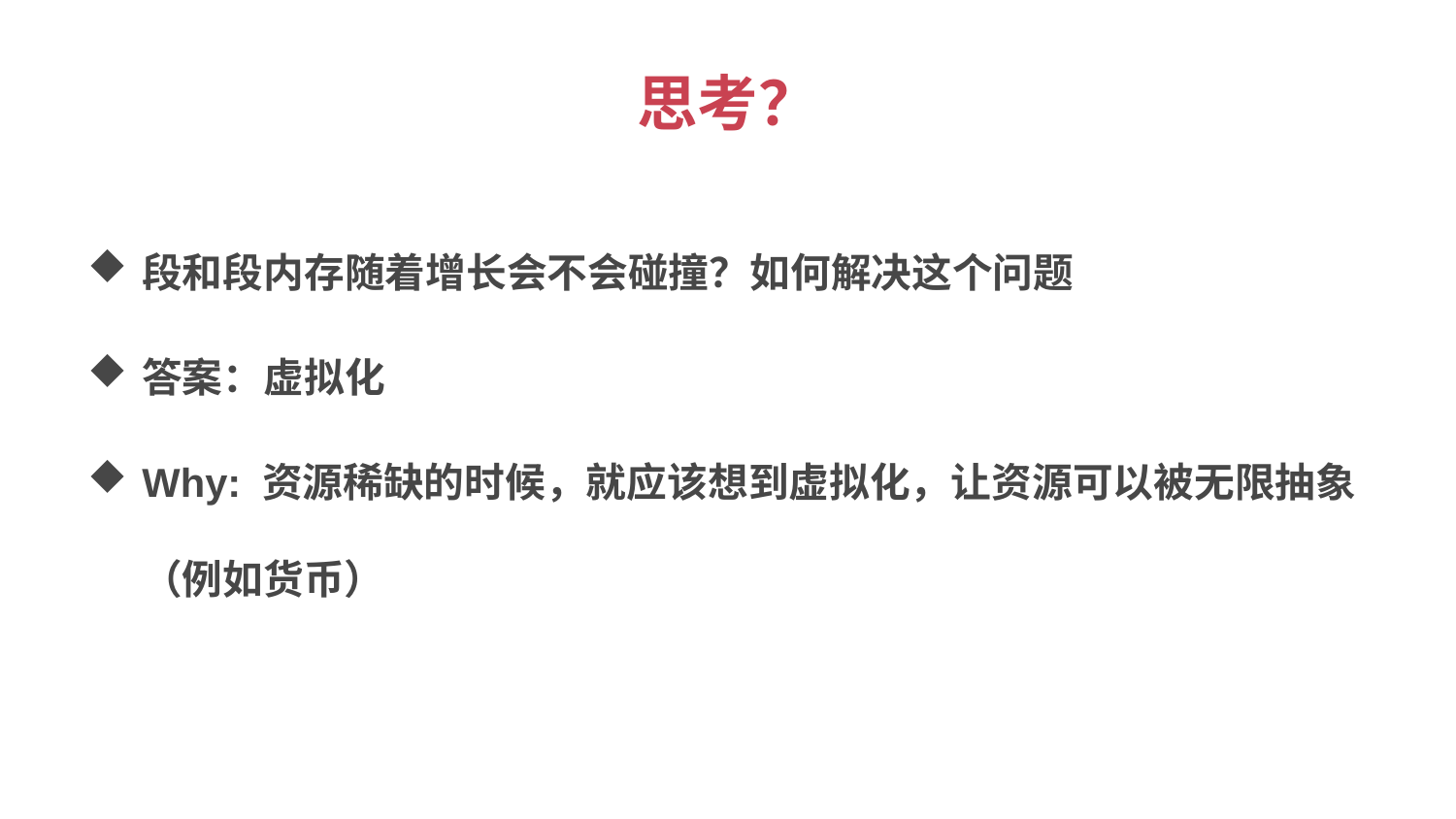

# 思考？
段和段内存随着增长会不会碰撞？如何解决这个问题
答案：虚拟化
Why: 资源稀缺的时候，就应该想到虚拟化，让资源可以被无限抽象（例如货币）